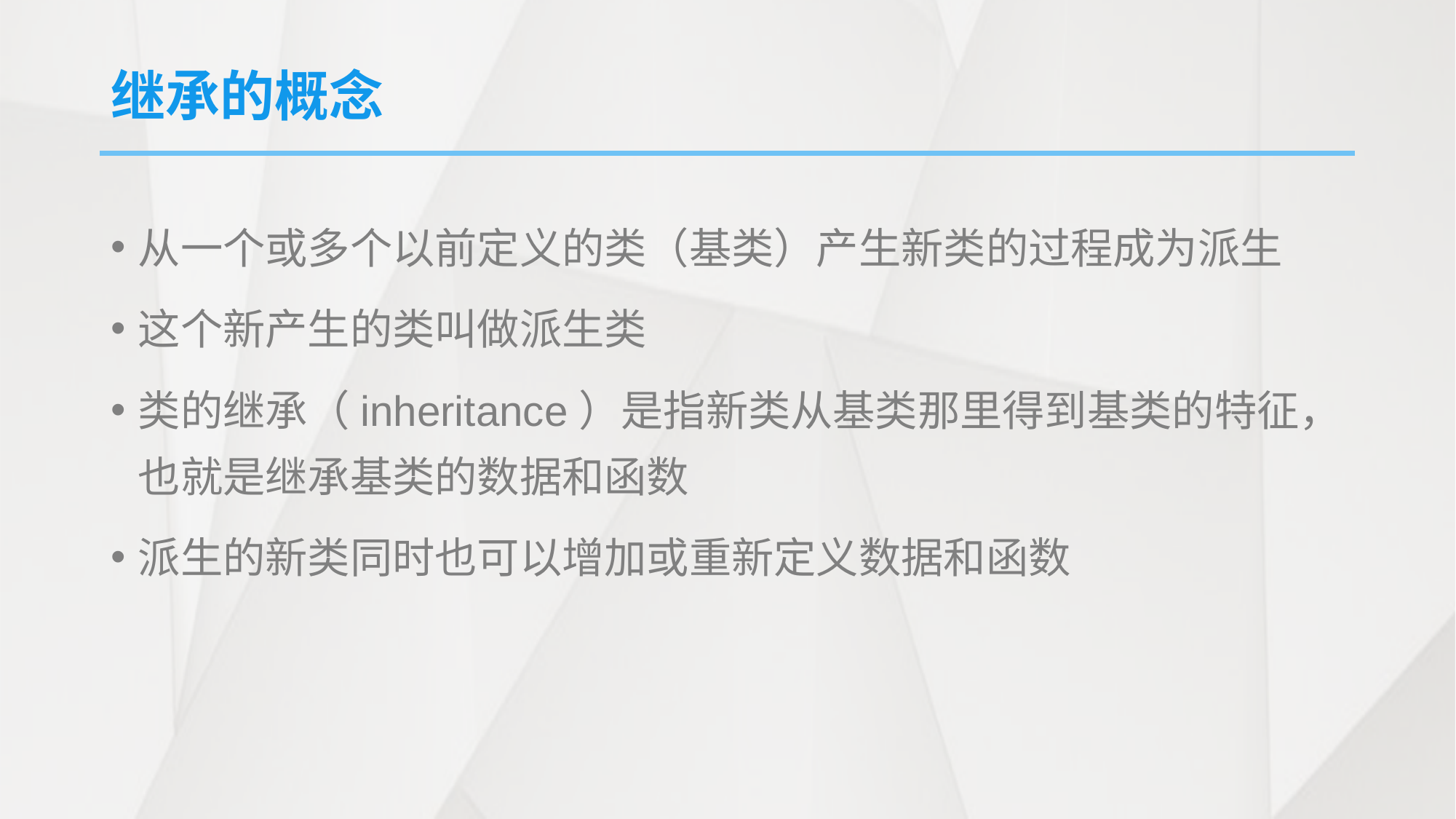

# 继承的概念
从一个或多个以前定义的类（基类）产生新类的过程成为派生
这个新产生的类叫做派生类
类的继承（inheritance）是指新类从基类那里得到基类的特征，也就是继承基类的数据和函数
派生的新类同时也可以增加或重新定义数据和函数